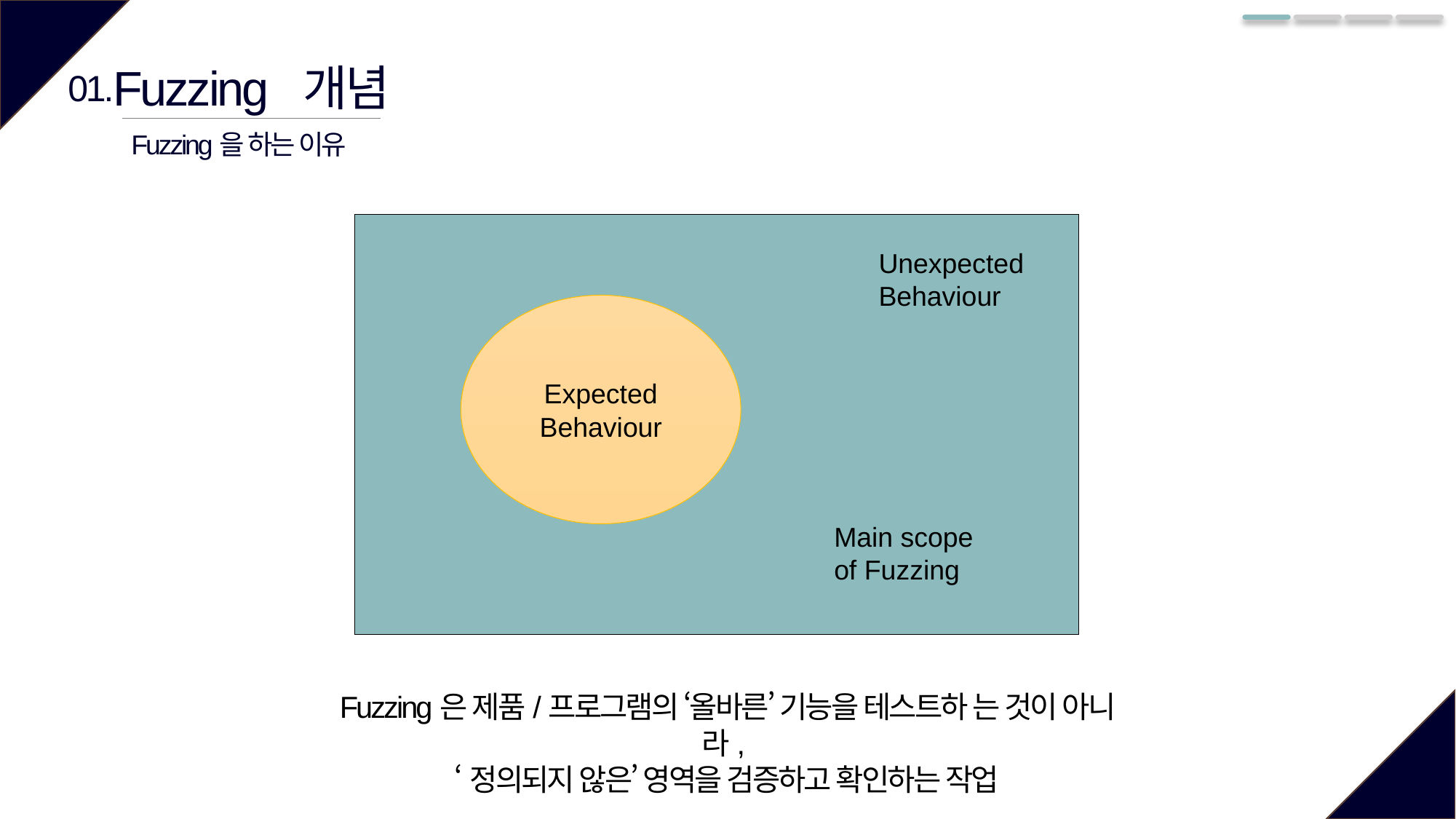

Fuzzing  개념
01.
Fuzzing을 하는 이유

Unexpected
Behaviour
Expected
Behaviour
Main scope
of Fuzzing
Fuzzing은 제품/프로그램의 ‘올바른’ 기능을 테스트하 는 것이 아니라,
‘정의되지 않은’ 영역을 검증하고 확인하는 작업